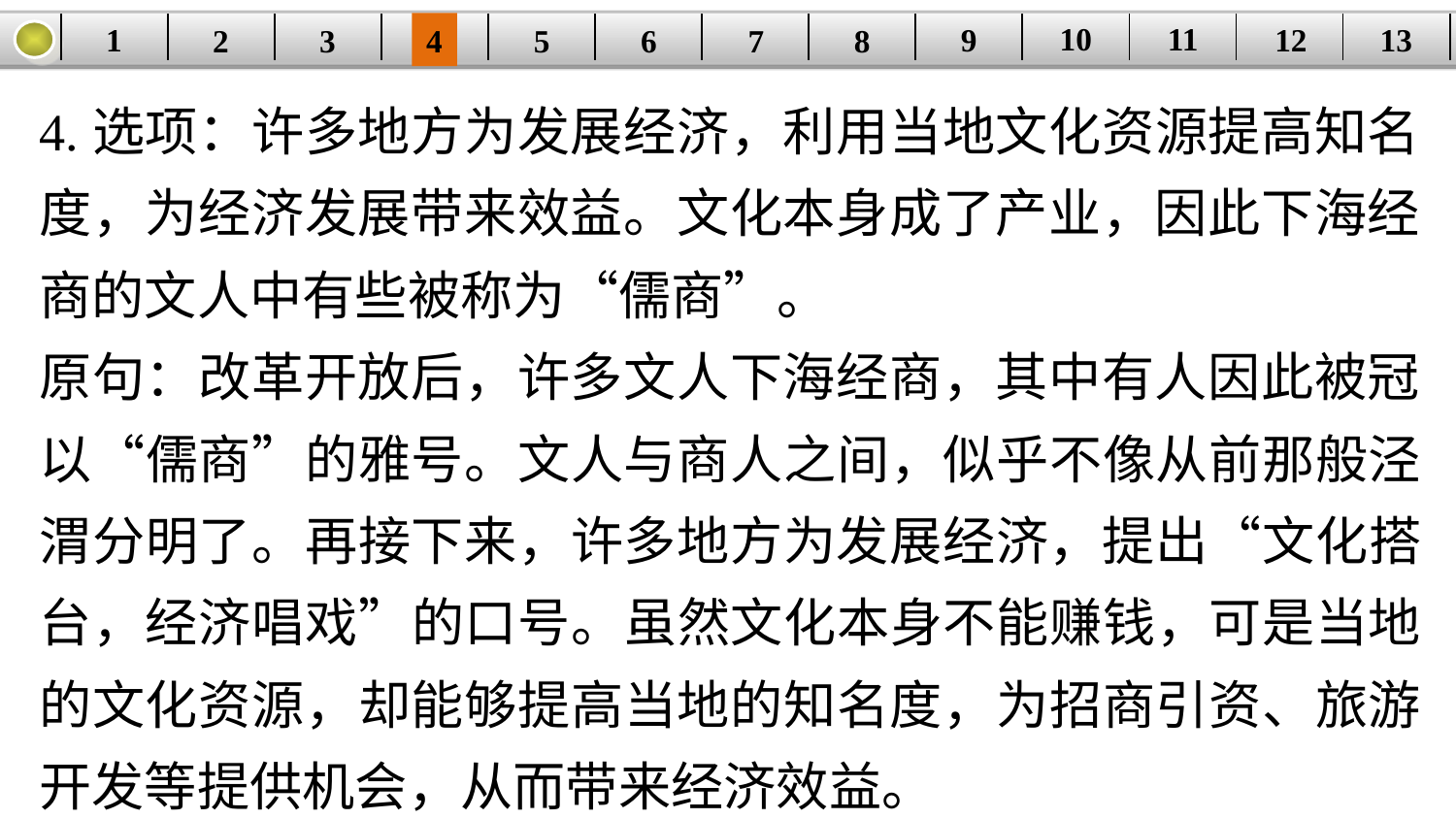

10

11
12
9
13
1
3
4
5
6
8
2
|  |  |  |  |  |  |  |  |  |  |  |  |  |
| --- | --- | --- | --- | --- | --- | --- | --- | --- | --- | --- | --- | --- |
7

4.选项：许多地方为发展经济，利用当地文化资源提高知名度，为经济发展带来效益。文化本身成了产业，因此下海经商的文人中有些被称为“儒商”。
原句：改革开放后，许多文人下海经商，其中有人因此被冠以“儒商”的雅号。文人与商人之间，似乎不像从前那般泾渭分明了。再接下来，许多地方为发展经济，提出“文化搭台，经济唱戏”的口号。虽然文化本身不能赚钱，可是当地的文化资源，却能够提高当地的知名度，为招商引资、旅游开发等提供机会，从而带来经济效益。